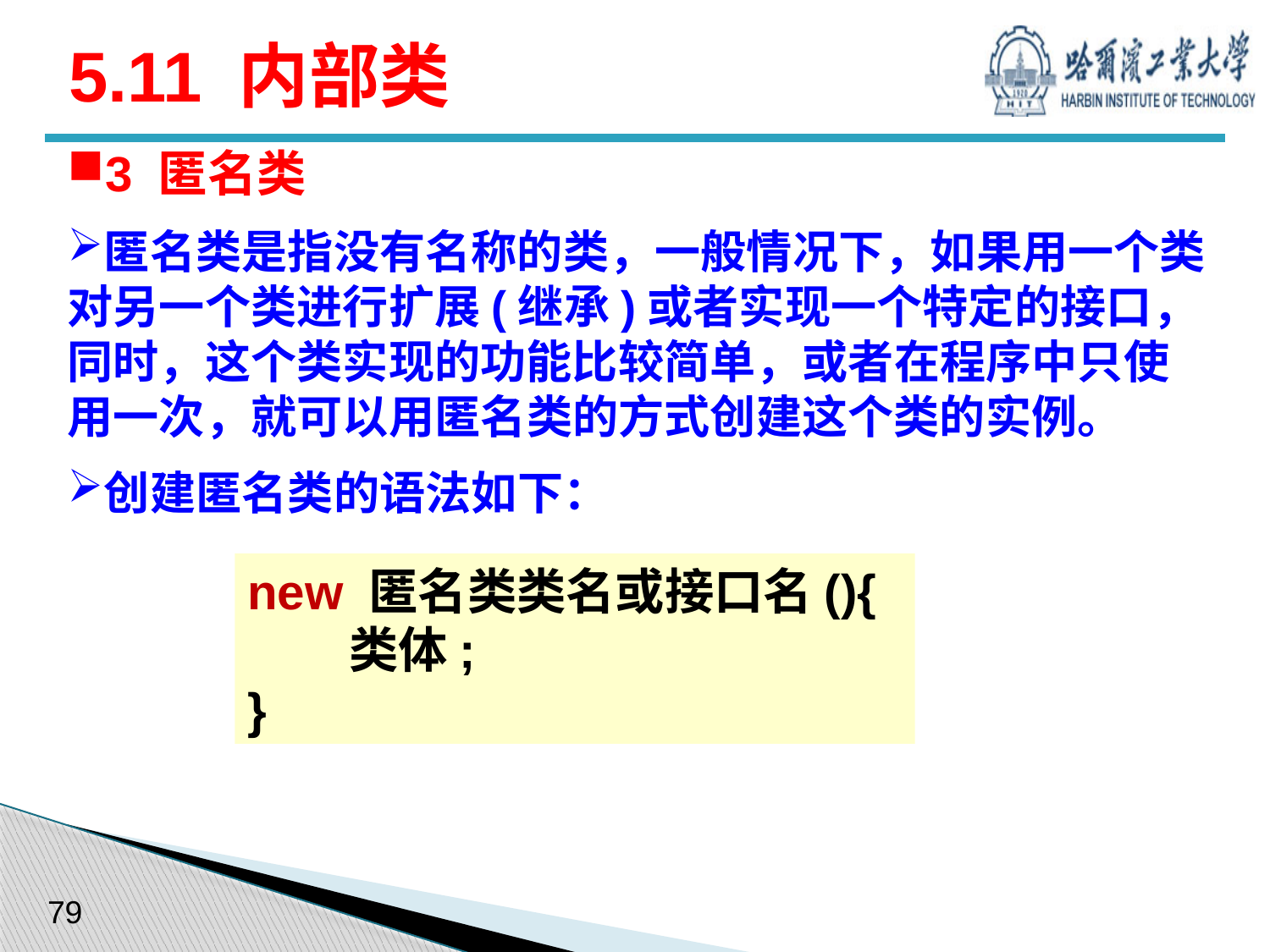

# 5.11 内部类
3 匿名类
匿名类是指没有名称的类，一般情况下，如果用一个类对另一个类进行扩展(继承)或者实现一个特定的接口，同时，这个类实现的功能比较简单，或者在程序中只使用一次，就可以用匿名类的方式创建这个类的实例。
创建匿名类的语法如下：
new 匿名类类名或接口名(){
        类体;
}